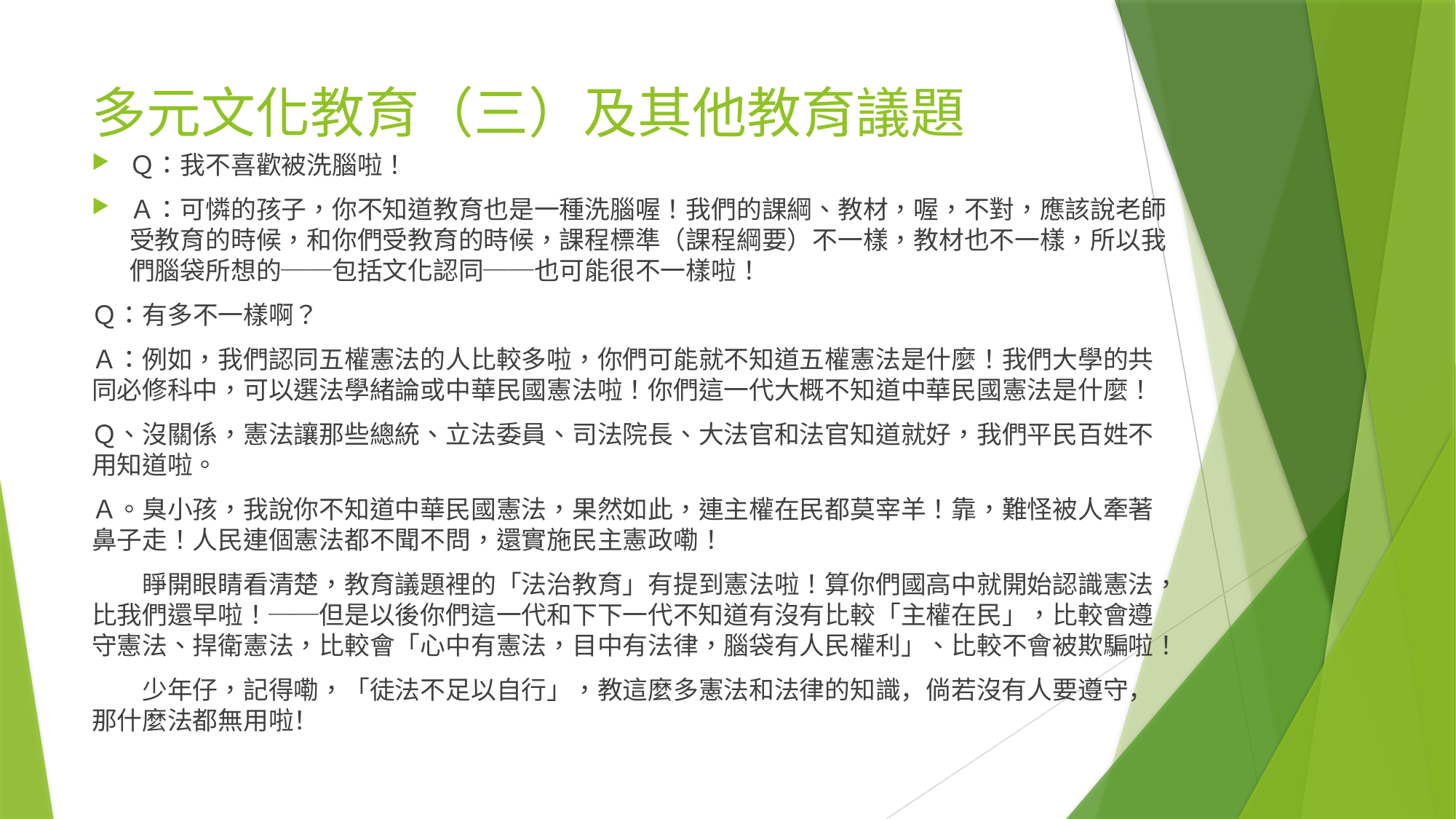

# 多元文化教育（三）及其他教育議題
Ｑ：我不喜歡被洗腦啦！
Ａ：可憐的孩子，你不知道教育也是一種洗腦喔！我們的課綱、教材，喔，不對，應該說老師受教育的時候，和你們受教育的時候，課程標準（課程綱要）不一樣，教材也不一樣，所以我們腦袋所想的──包括文化認同──也可能很不一樣啦！
Ｑ：有多不一樣啊？
Ａ：例如，我們認同五權憲法的人比較多啦，你們可能就不知道五權憲法是什麼！我們大學的共同必修科中，可以選法學緒論或中華民國憲法啦！你們這一代大概不知道中華民國憲法是什麼！
Ｑ、沒關係，憲法讓那些總統、立法委員、司法院長、大法官和法官知道就好，我們平民百姓不用知道啦。
Ａ。臭小孩，我說你不知道中華民國憲法，果然如此，連主權在民都莫宰羊！靠，難怪被人牽著鼻子走！人民連個憲法都不聞不問，還實施民主憲政嘞！
　　睜開眼睛看清楚，教育議題裡的「法治教育」有提到憲法啦！算你們國高中就開始認識憲法，比我們還早啦！──但是以後你們這一代和下下一代不知道有沒有比較「主權在民」，比較會遵守憲法、捍衛憲法，比較會「心中有憲法，目中有法律，腦袋有人民權利」、比較不會被欺騙啦！
　　少年仔，記得嘞，「徒法不足以自行」，教這麼多憲法和法律的知識，倘若沒有人要遵守，那什麼法都無用啦！